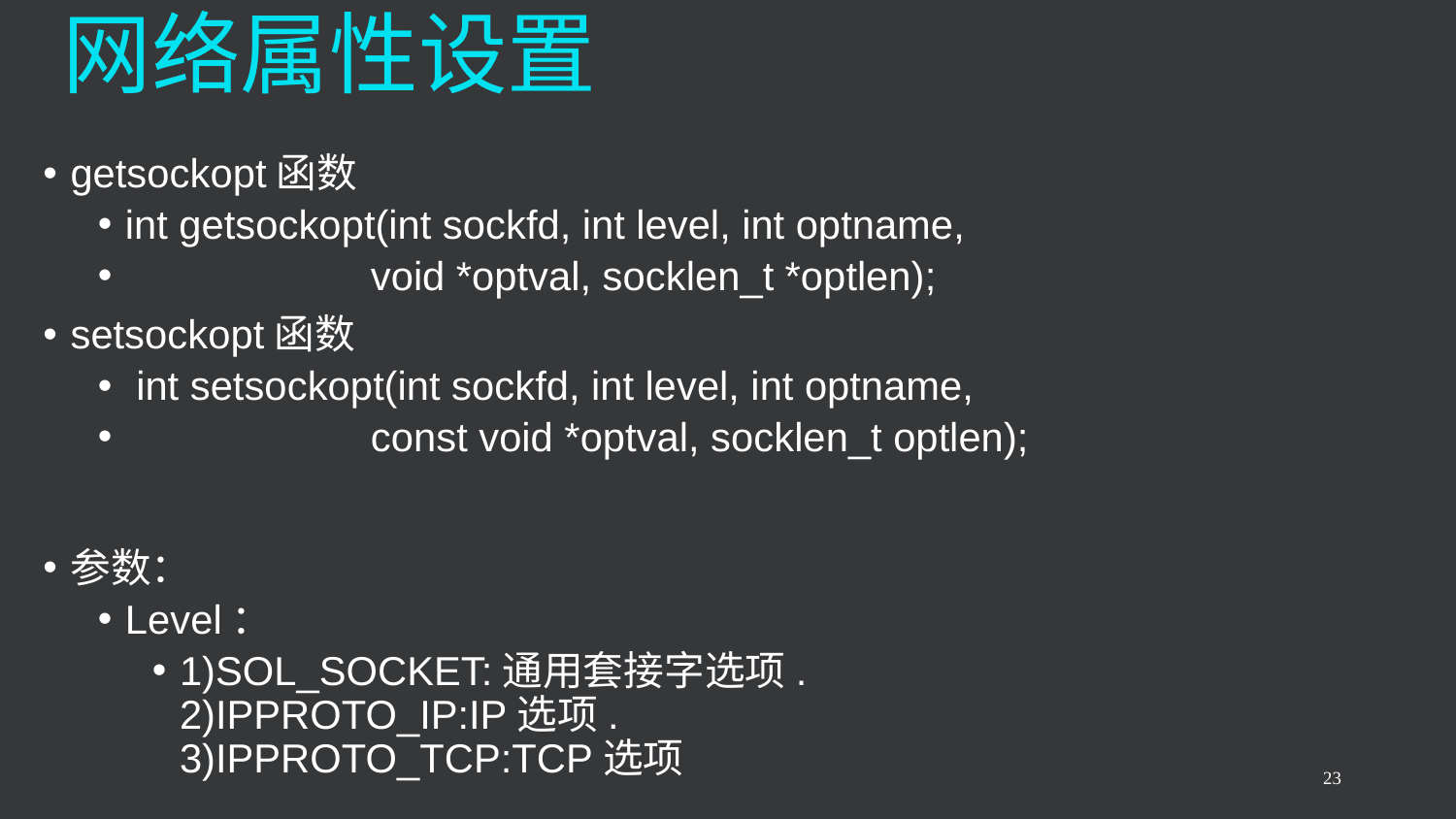

# 网络属性设置
getsockopt函数
int getsockopt(int sockfd, int level, int optname,
                      void *optval, socklen_t *optlen);
setsockopt函数
 int setsockopt(int sockfd, int level, int optname,
                      const void *optval, socklen_t optlen);

参数：
Level：
1)SOL_SOCKET:通用套接字选项.
2)IPPROTO_IP:IP选项.
3)IPPROTO_TCP:TCP选项

23